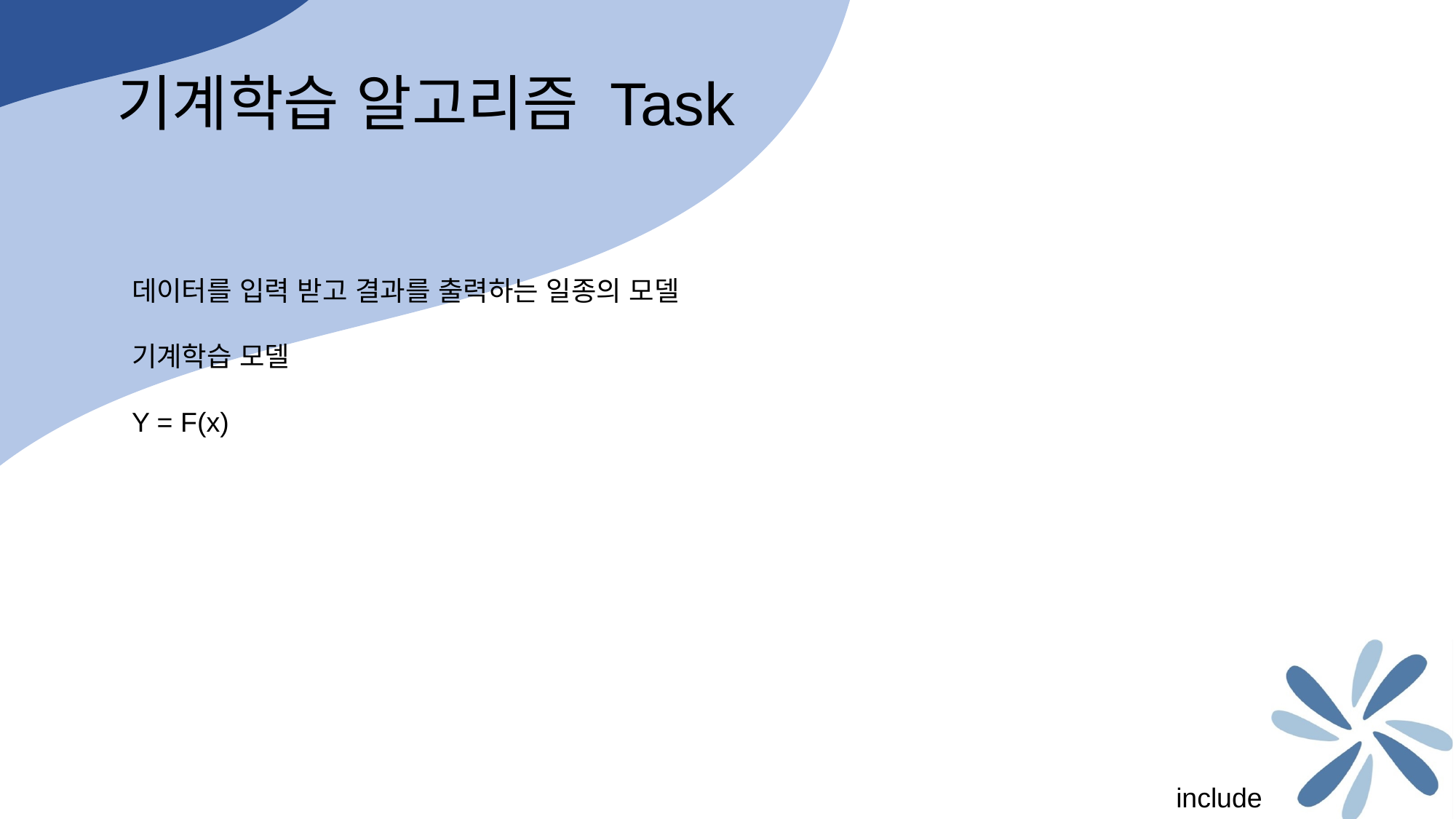

기계학습 알고리즘 Task
데이터를 입력 받고 결과를 출력하는 일종의 모델

기계학습 모델

Y = F(x)